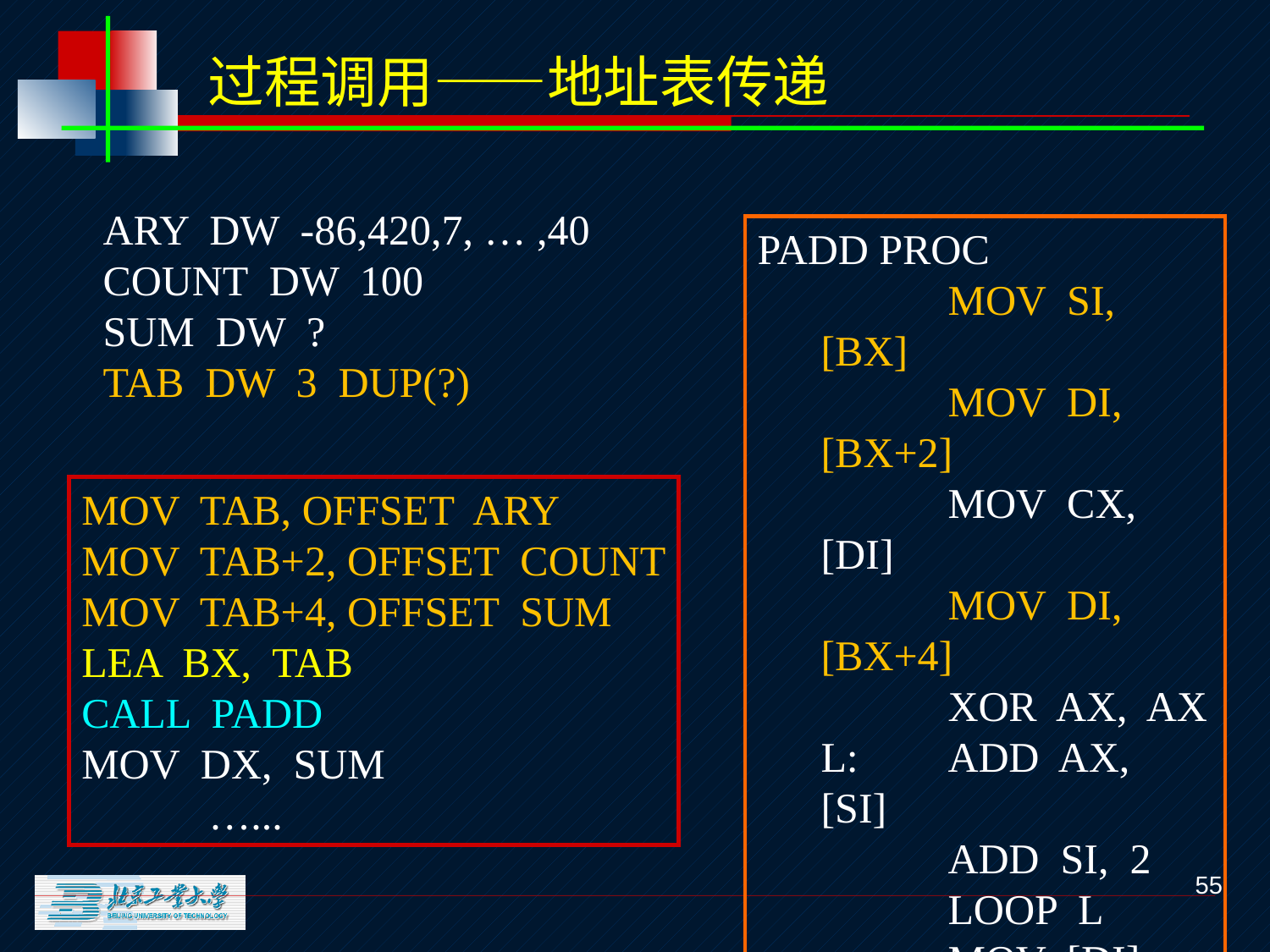

# 过程调用——地址表传递
ARY  DW  -86,420,7, … ,40
COUNT  DW  100
SUM  DW  ?
TAB  DW  3  DUP(?)
PADD PROC
     	MOV  SI, [BX]
     	MOV  DI, [BX+2]
     	MOV  CX, [DI]
     	MOV  DI, [BX+4]
     	XOR  AX,  AX
L: 	ADD  AX,  [SI]
     	ADD  SI,  2
     	LOOP  L
     	MOV  [DI],  AX
     	RET
PADD ENDP
MOV  TAB, OFFSET  ARY
MOV  TAB+2, OFFSET  COUNT
MOV  TAB+4, OFFSET  SUM
LEA  BX,  TAB
CALL  PADD
MOV  DX,  SUM
 	…...
55